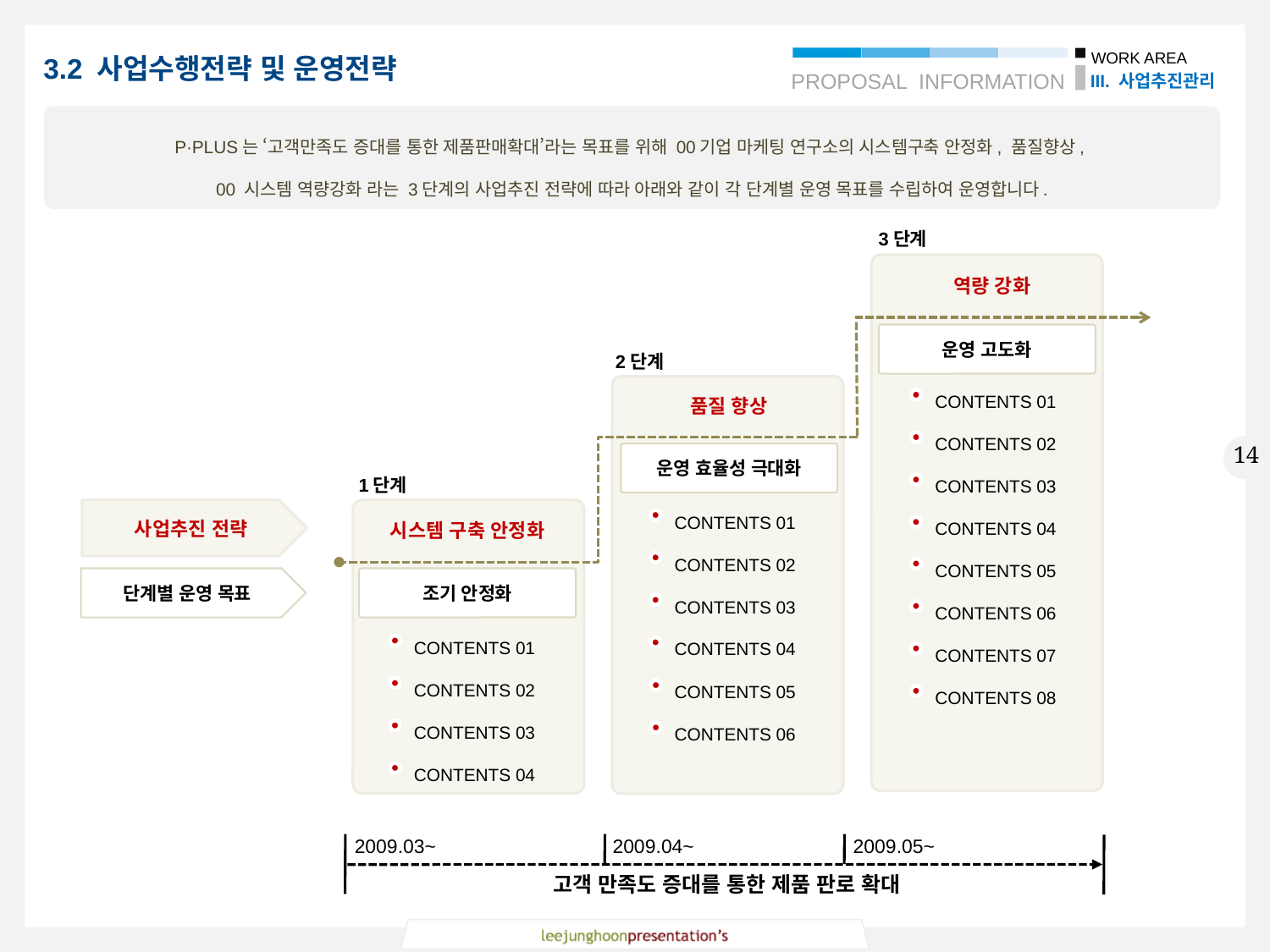

3단계

 역량 강화
운영 고도화
2단계
CONTENTS 01
CONTENTS 02
CONTENTS 03
CONTENTS 04
CONTENTS 05
CONTENTS 06
CONTENTS 07
CONTENTS 08

품질 향상

운영 효율성 극대화
1단계
CONTENTS 01
CONTENTS 02
CONTENTS 03
CONTENTS 04
CONTENTS 05
CONTENTS 06

사업추진 전략
시스템 구축 안정화

단계별 운영 목표
조기 안정화

CONTENTS 01
CONTENTS 02
CONTENTS 03
CONTENTS 04

2009.03~
2009.04~
2009.05~
고객 만족도 증대를 통한 제품 판로 확대